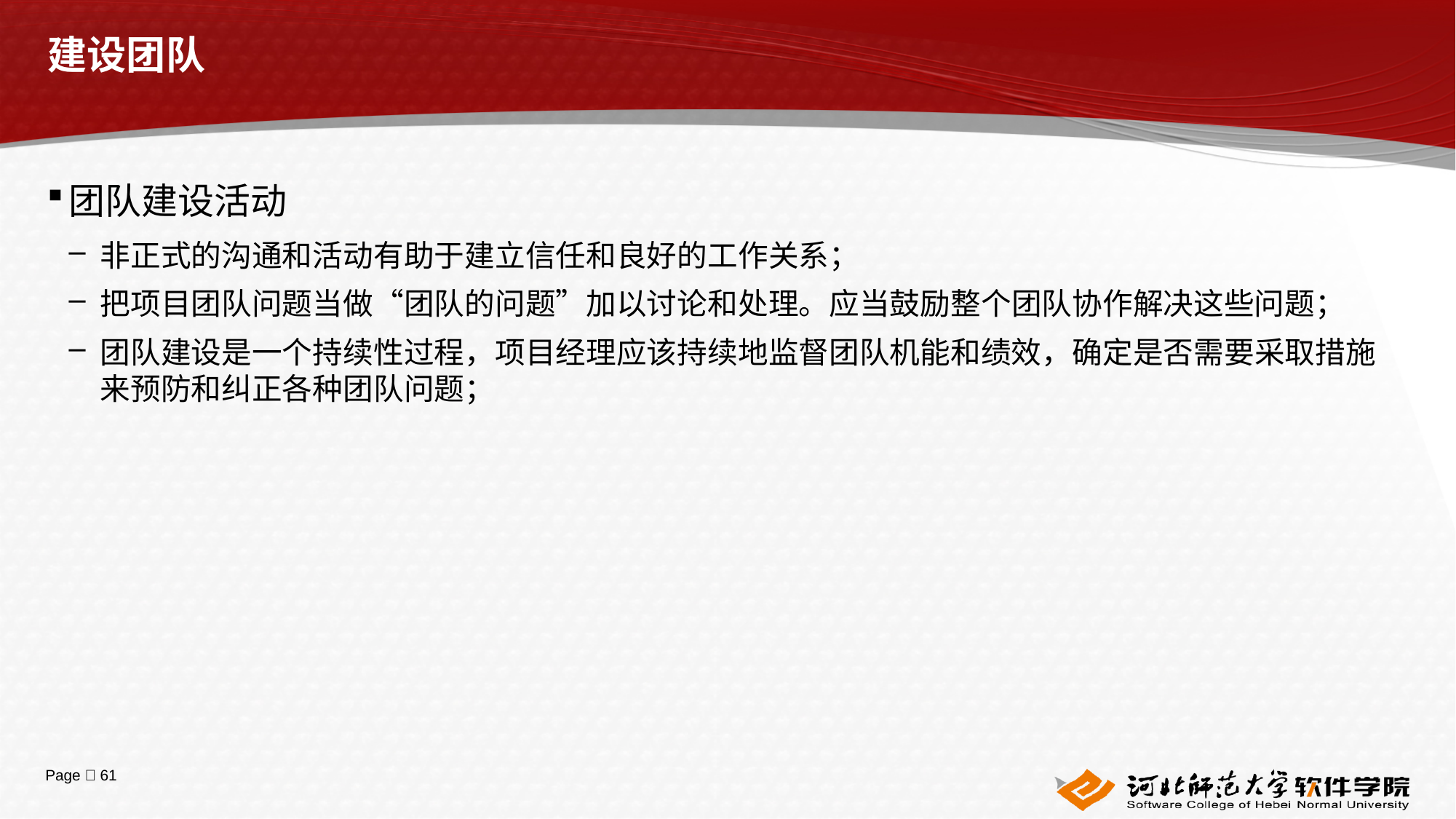

# 建设团队
团队建设活动
非正式的沟通和活动有助于建立信任和良好的工作关系；
把项目团队问题当做“团队的问题”加以讨论和处理。应当鼓励整个团队协作解决这些问题；
团队建设是一个持续性过程，项目经理应该持续地监督团队机能和绩效，确定是否需要采取措施来预防和纠正各种团队问题；